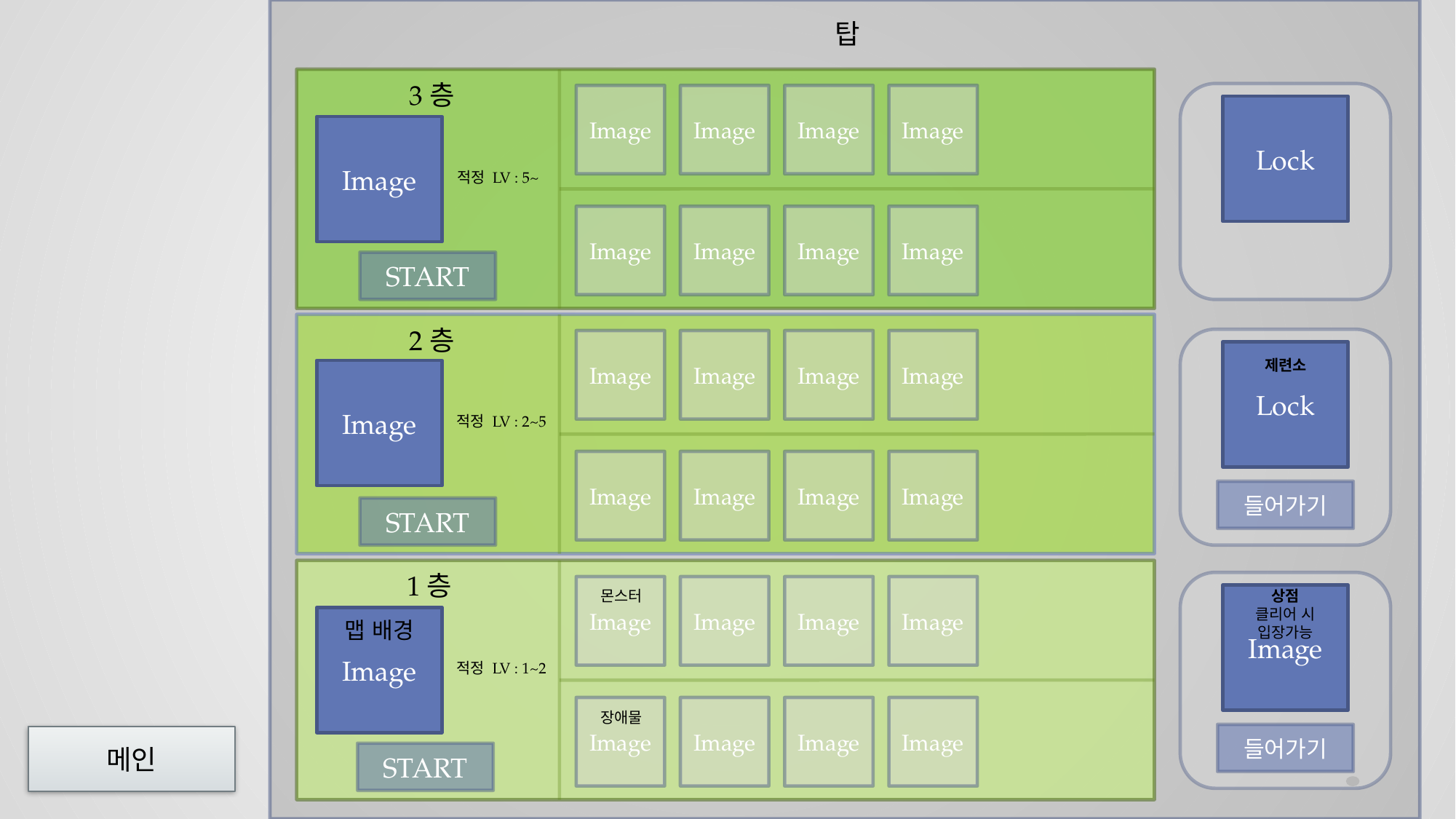

탑

3층

Image
Image
Image
Image
Lock
Image
적정 LV : 5~
Image
Image
Image
Image
START

2층

Image
Image
Image
Image
Lock
제련소
Image
적정 LV : 2~5
Image
Image
Image
Image
들어가기
START

1층

Image
Image
Image
Image
몬스터
상점
클리어 시
입장가능
Image
Image
맵 배경
적정 LV : 1~2
Image
Image
Image
Image
장애물
들어가기
메인
START